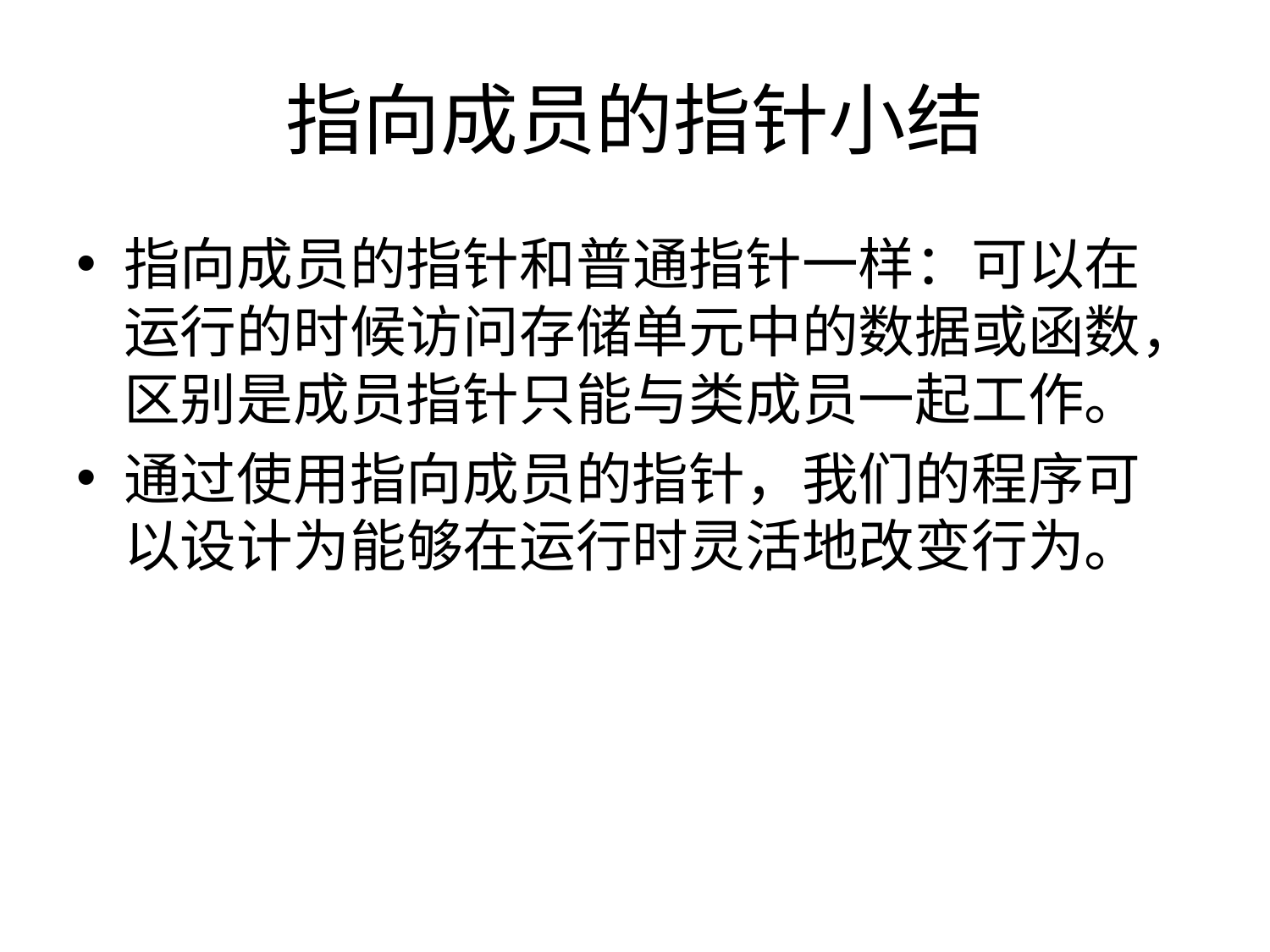

# 指向成员的指针小结
指向成员的指针和普通指针一样：可以在运行的时候访问存储单元中的数据或函数，区别是成员指针只能与类成员一起工作。
通过使用指向成员的指针，我们的程序可以设计为能够在运行时灵活地改变行为。